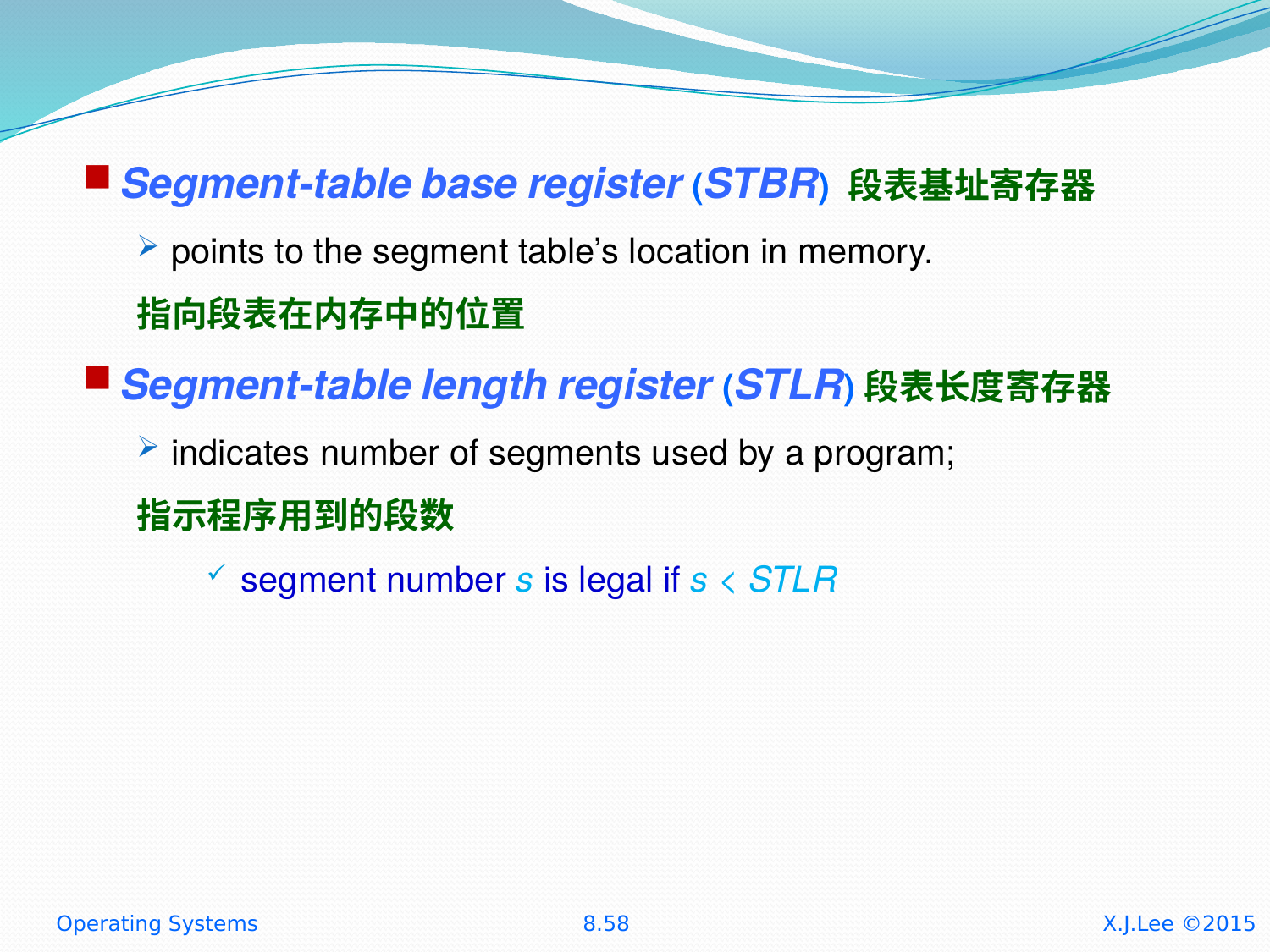

Segment-table base register (STBR) 段表基址寄存器
points to the segment table’s location in memory.
指向段表在内存中的位置
Segment-table length register (STLR)段表长度寄存器
indicates number of segments used by a program;
指示程序用到的段数
segment number s is legal if s < STLR
Operating Systems
8.58
X.J.Lee ©2015